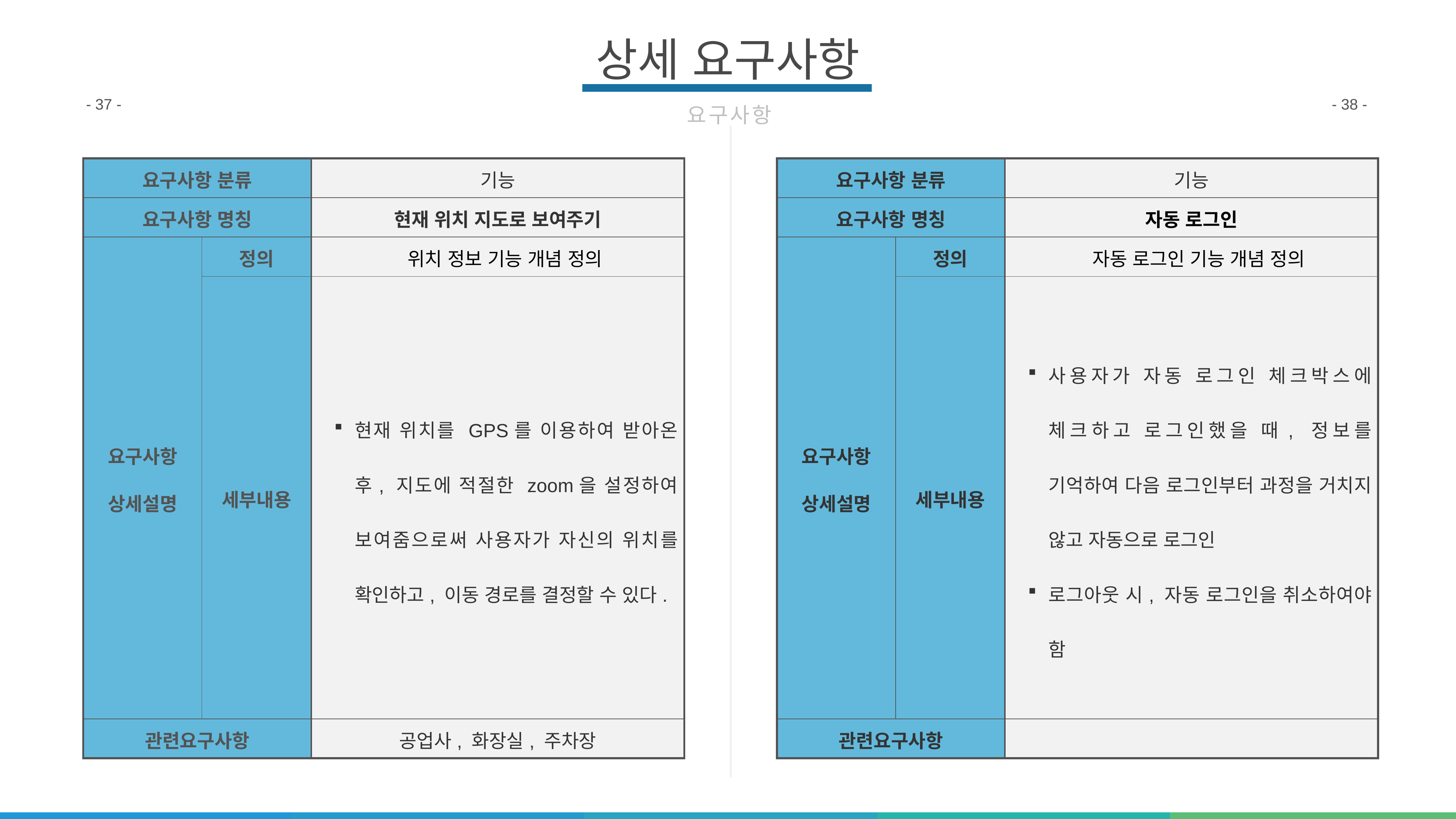

상세 요구사항

요구사항
- 37 -
- 38 -
| 요구사항 분류 |  | 기능 |
| --- | --- | --- |
| 요구사항 명칭 |  | 현재 위치 지도로 보여주기 |
| 요구사항 상세설명 | 정의 | 위치 정보 기능 개념 정의 |
|  | 세부내용 | 현재 위치를 GPS를 이용하여 받아온 후, 지도에 적절한 zoom을 설정하여 보여줌으로써 사용자가 자신의 위치를 확인하고, 이동 경로를 결정할 수 있다. |
| 관련요구사항 |  | 공업사, 화장실, 주차장 |
| 요구사항 분류 |  | 기능 |
| --- | --- | --- |
| 요구사항 명칭 |  | 자동 로그인 |
| 요구사항 상세설명 | 정의 | 자동 로그인 기능 개념 정의 |
|  | 세부내용 | 사용자가 자동 로그인 체크박스에 체크하고 로그인했을 때, 정보를 기억하여 다음 로그인부터 과정을 거치지 않고 자동으로 로그인 로그아웃 시, 자동 로그인을 취소하여야 함 |
| 관련요구사항 |  |  |